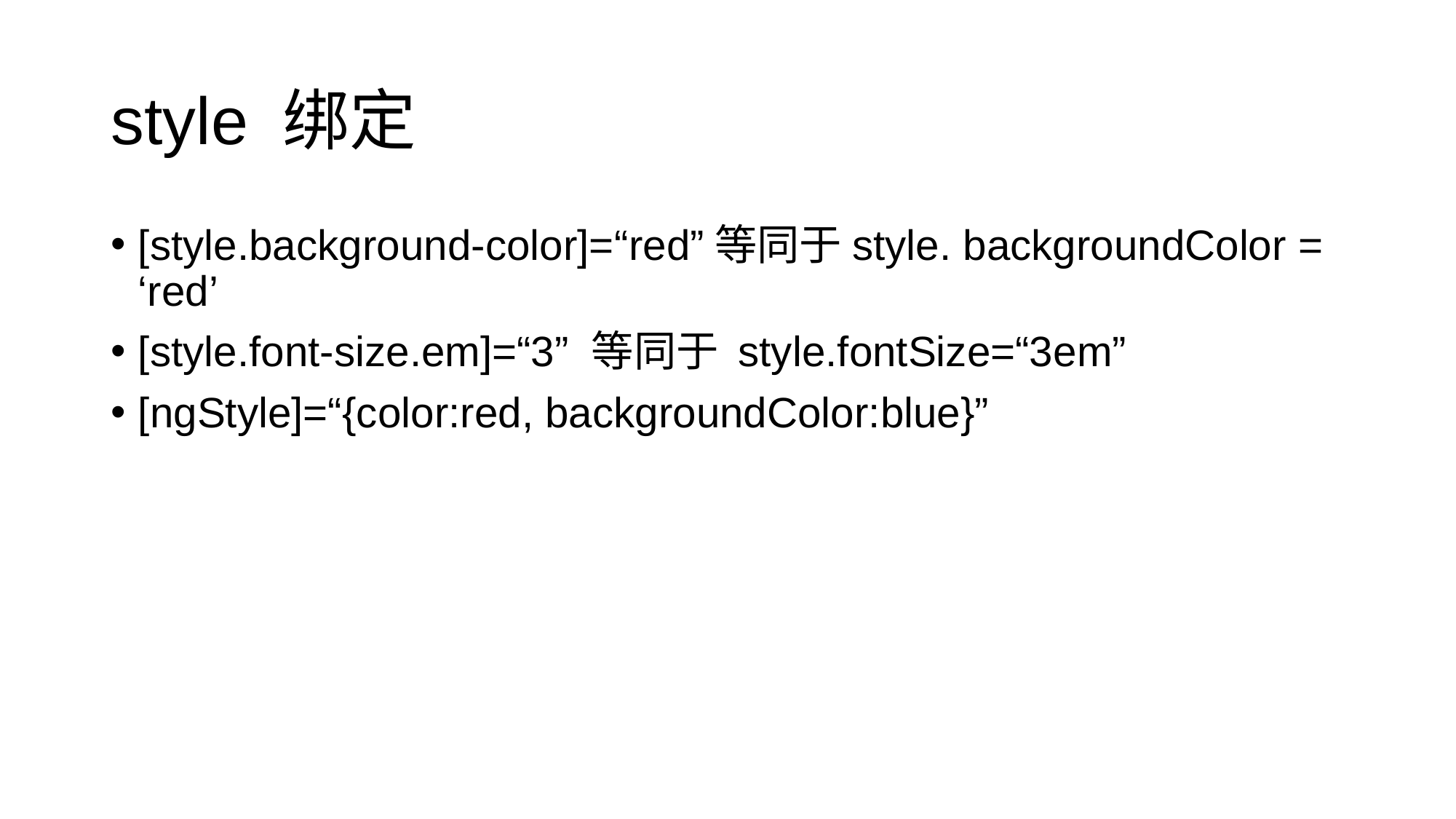

# style 绑定
[style.background-color]=“red”等同于style. backgroundColor = ‘red’
[style.font-size.em]=“3” 等同于 style.fontSize=“3em”
[ngStyle]=“{color:red, backgroundColor:blue}”